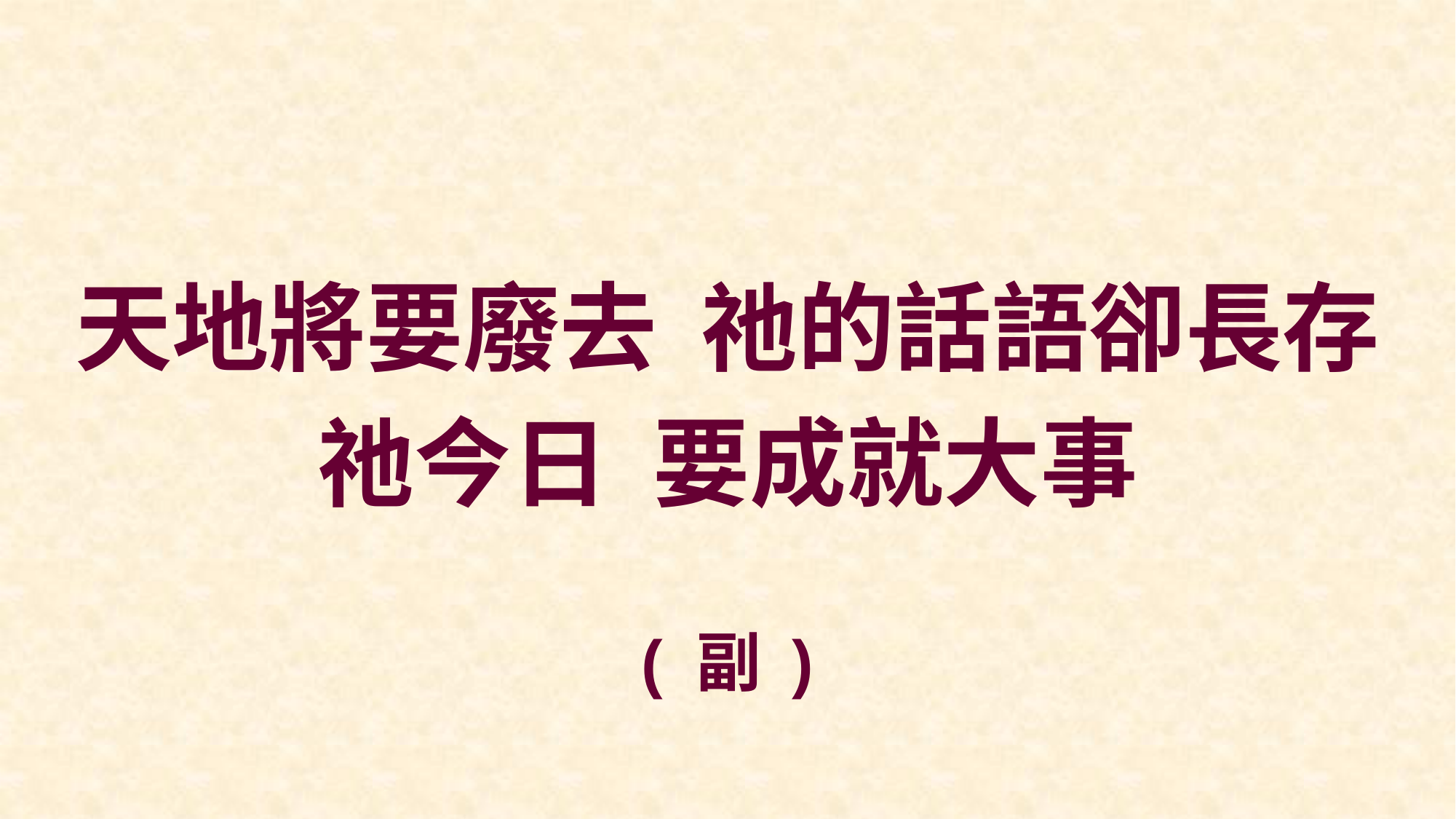

天地將要廢去  祂的話語卻長存
祂今日  要成就大事
( 副 )